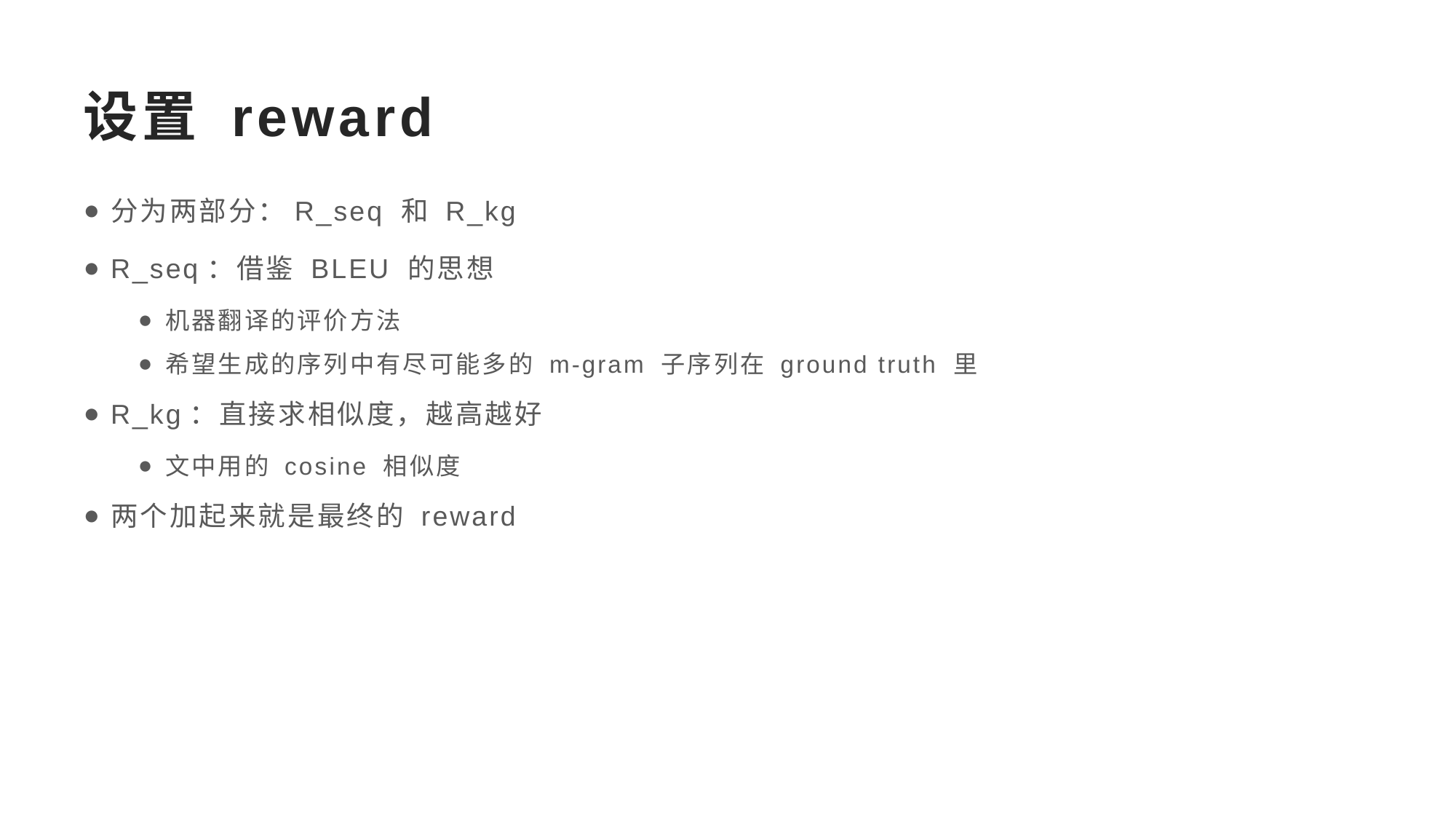

# 设置 reward
分为两部分：R_seq 和 R_kg
R_seq：借鉴 BLEU 的思想
机器翻译的评价方法
希望生成的序列中有尽可能多的 m-gram 子序列在 ground truth 里
R_kg：直接求相似度，越高越好
文中用的 cosine 相似度
两个加起来就是最终的 reward